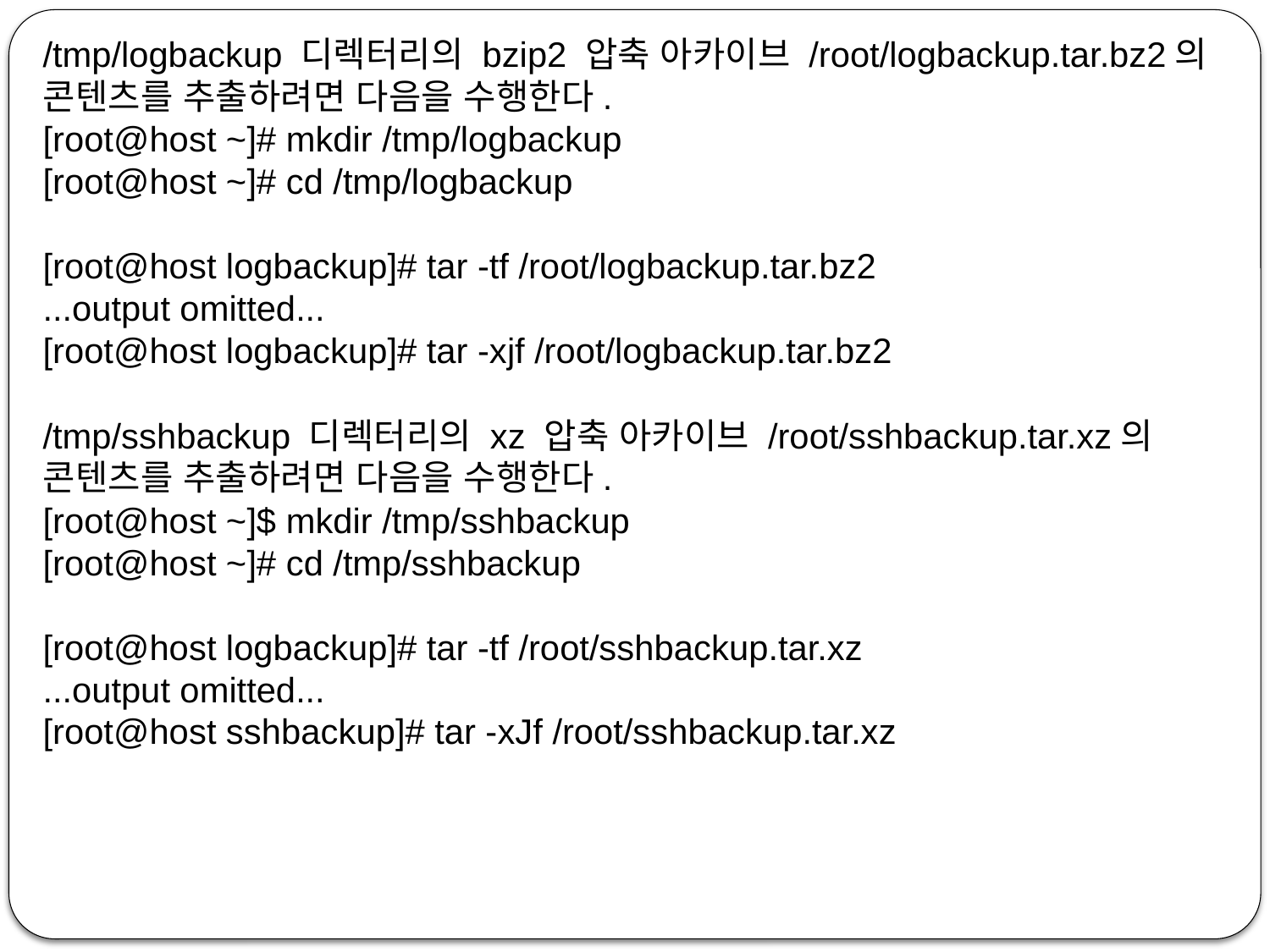

/tmp/logbackup 디렉터리의 bzip2 압축 아카이브 /root/logbackup.tar.bz2의 콘텐츠를 추출하려면 다음을 수행한다.
[root@host ~]# mkdir /tmp/logbackup
[root@host ~]# cd /tmp/logbackup

[root@host logbackup]# tar -tf /root/logbackup.tar.bz2
...output omitted...
[root@host logbackup]# tar -xjf /root/logbackup.tar.bz2

/tmp/sshbackup 디렉터리의 xz 압축 아카이브 /root/sshbackup.tar.xz의 콘텐츠를 추출하려면 다음을 수행한다.
[root@host ~]$ mkdir /tmp/sshbackup
[root@host ~]# cd /tmp/sshbackup

[root@host logbackup]# tar -tf /root/sshbackup.tar.xz
...output omitted...
[root@host sshbackup]# tar -xJf /root/sshbackup.tar.xz